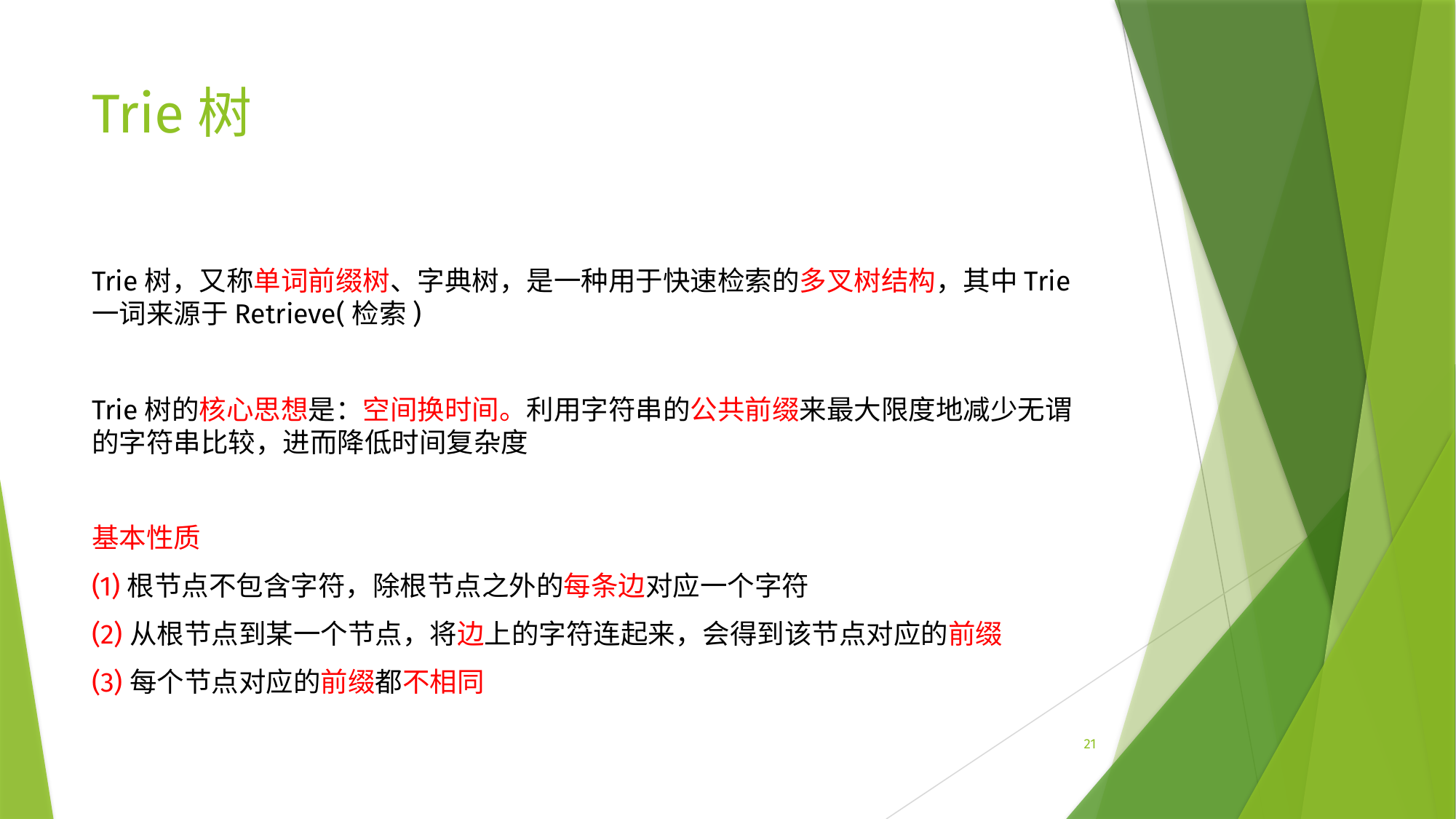

# Trie树
Trie树，又称单词前缀树、字典树，是一种用于快速检索的多叉树结构，其中Trie一词来源于Retrieve(检索)

Trie树的核心思想是：空间换时间。利用字符串的公共前缀来最大限度地减少无谓的字符串比较，进而降低时间复杂度

基本性质
(1)根节点不包含字符，除根节点之外的每条边对应一个字符
(2)从根节点到某一个节点，将边上的字符连起来，会得到该节点对应的前缀
(3)每个节点对应的前缀都不相同
21